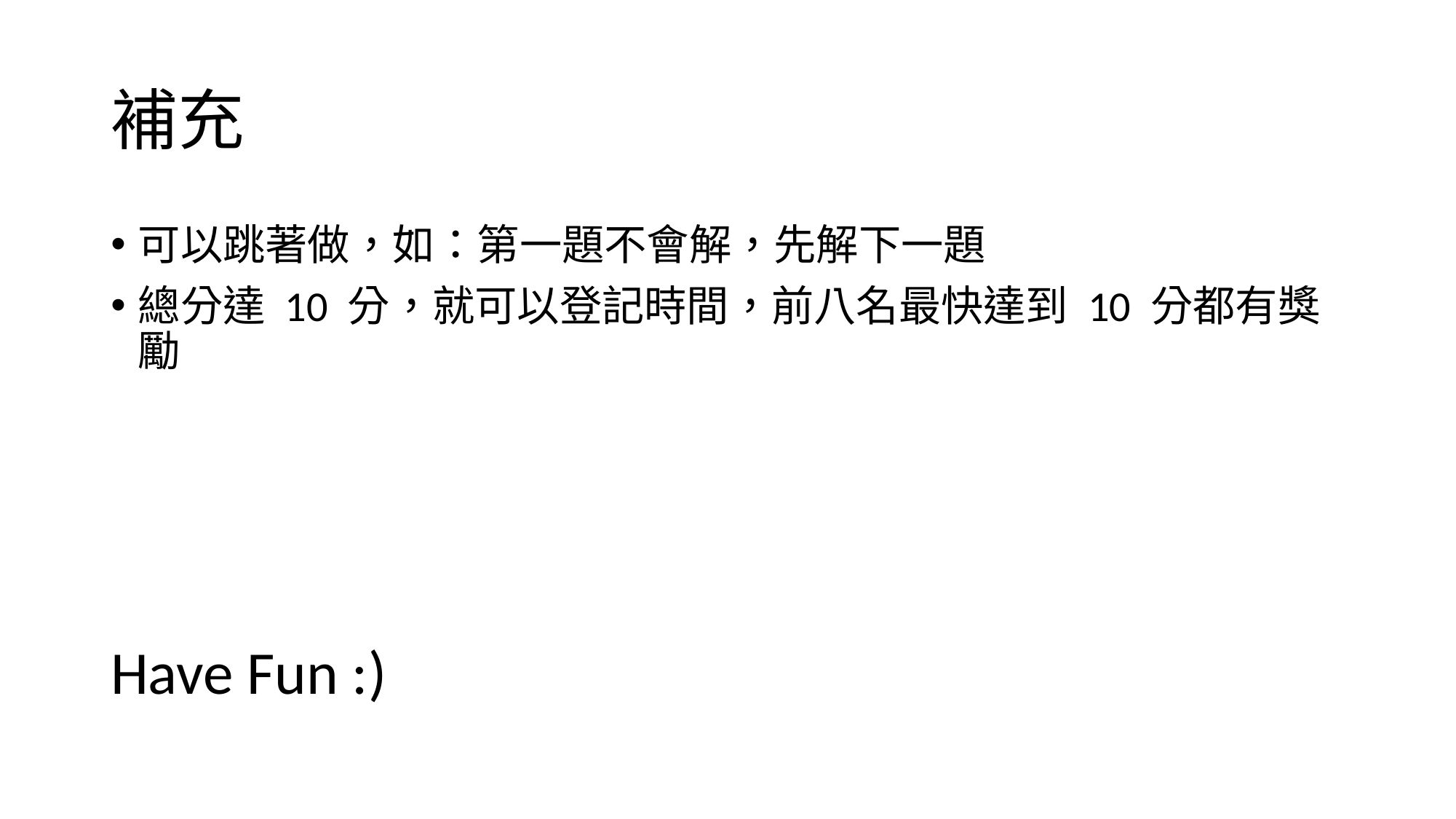

# 補充
可以跳著做，如：第一題不會解，先解下一題
總分達 10 分，就可以登記時間，前八名最快達到 10 分都有獎勵

Have Fun :)